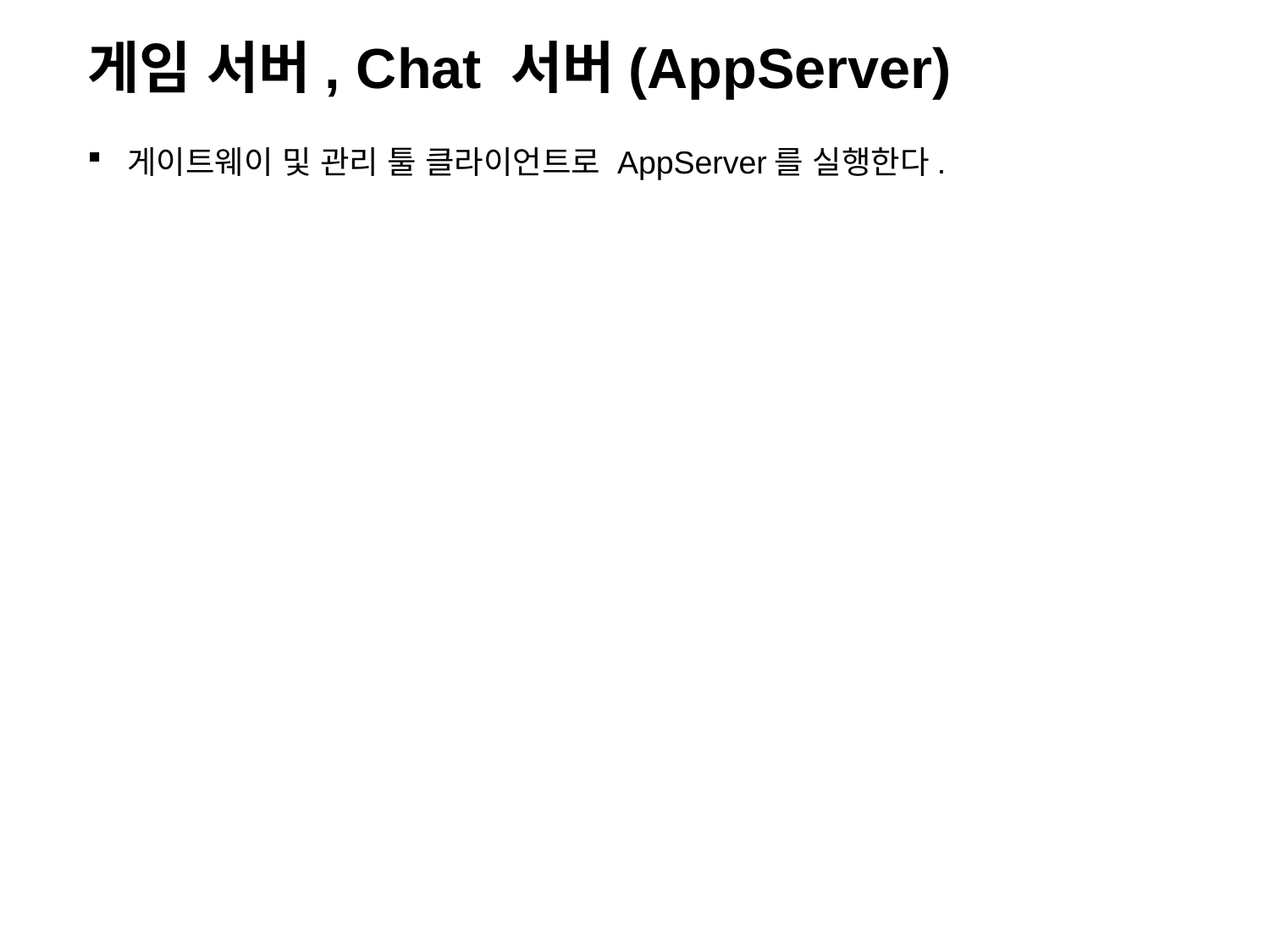

게임 서버, Chat 서버(AppServer)
게이트웨이 및 관리 툴 클라이언트로 AppServer를 실행한다.